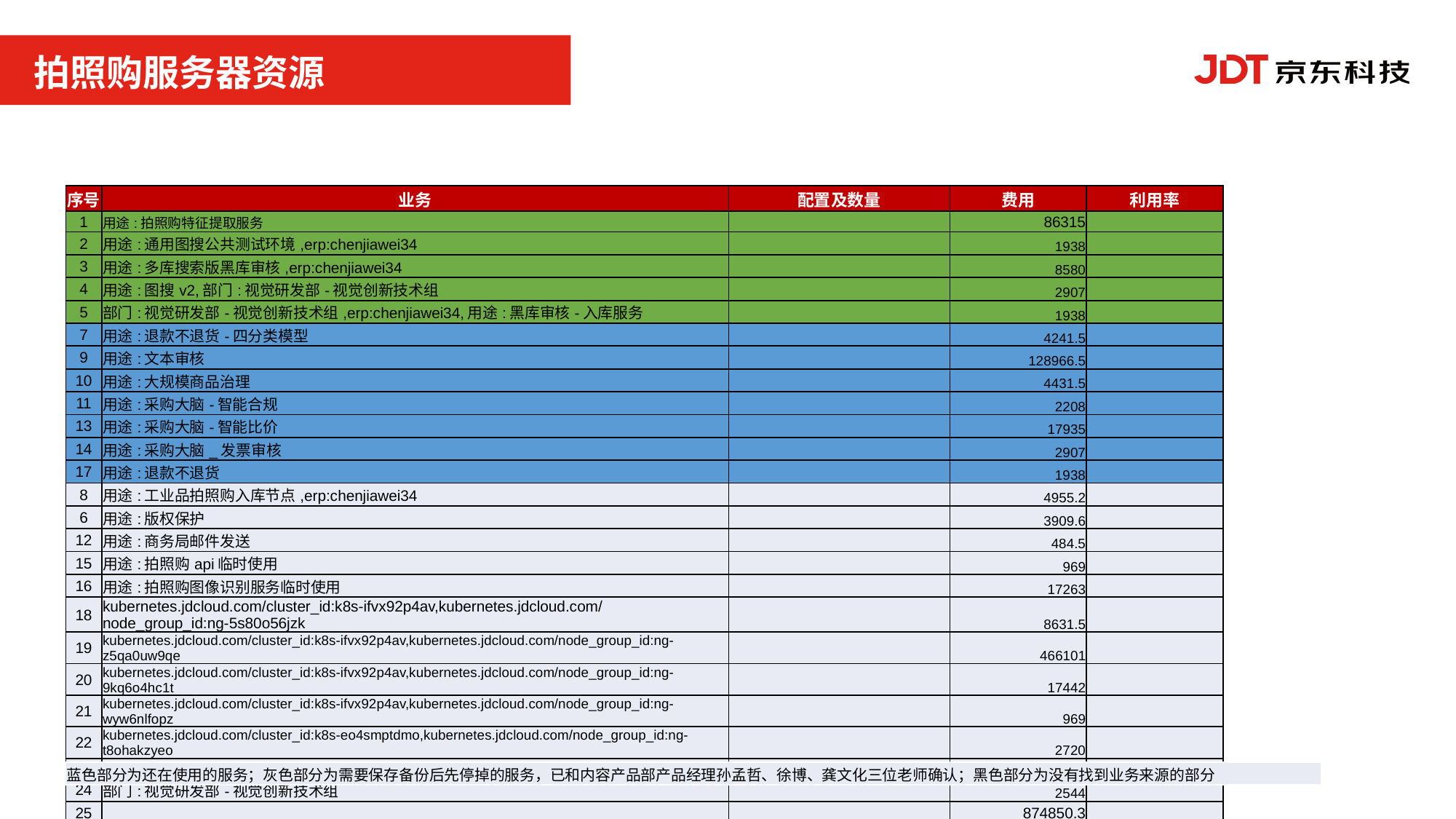

拍照购服务器资源
| 序号 | 业务 | 配置及数量 | 费用 | 利用率 |
| --- | --- | --- | --- | --- |
| 1 | 用途:拍照购特征提取服务 |  | 86315 |  |
| 2 | 用途:通用图搜公共测试环境,erp:chenjiawei34 |  | 1938 |  |
| 3 | 用途:多库搜索版黑库审核,erp:chenjiawei34 |  | 8580 |  |
| 4 | 用途:图搜v2,部门:视觉研发部-视觉创新技术组 |  | 2907 |  |
| 5 | 部门:视觉研发部-视觉创新技术组,erp:chenjiawei34,用途:黑库审核-入库服务 |  | 1938 |  |
| 7 | 用途:退款不退货-四分类模型 |  | 4241.5 |  |
| 9 | 用途:文本审核 |  | 128966.5 |  |
| 10 | 用途:大规模商品治理 |  | 4431.5 |  |
| 11 | 用途:采购大脑-智能合规 |  | 2208 |  |
| 13 | 用途:采购大脑-智能比价 |  | 17935 |  |
| 14 | 用途:采购大脑\_发票审核 |  | 2907 |  |
| 17 | 用途:退款不退货 |  | 1938 |  |
| 8 | 用途:工业品拍照购入库节点,erp:chenjiawei34 |  | 4955.2 |  |
| 6 | 用途:版权保护 |  | 3909.6 |  |
| 12 | 用途:商务局邮件发送 |  | 484.5 |  |
| 15 | 用途:拍照购api临时使用 |  | 969 |  |
| 16 | 用途:拍照购图像识别服务临时使用 |  | 17263 |  |
| 18 | kubernetes.jdcloud.com/cluster\_id:k8s-ifvx92p4av,kubernetes.jdcloud.com/node\_group\_id:ng-5s80o56jzk |  | 8631.5 |  |
| 19 | kubernetes.jdcloud.com/cluster\_id:k8s-ifvx92p4av,kubernetes.jdcloud.com/node\_group\_id:ng-z5qa0uw9qe |  | 466101 |  |
| 20 | kubernetes.jdcloud.com/cluster\_id:k8s-ifvx92p4av,kubernetes.jdcloud.com/node\_group\_id:ng-9kq6o4hc1t |  | 17442 |  |
| 21 | kubernetes.jdcloud.com/cluster\_id:k8s-ifvx92p4av,kubernetes.jdcloud.com/node\_group\_id:ng-wyw6nlfopz |  | 969 |  |
| 22 | kubernetes.jdcloud.com/cluster\_id:k8s-eo4smptdmo,kubernetes.jdcloud.com/node\_group\_id:ng-t8ohakzyeo |  | 2720 |  |
| 23 | -- |  | 84556 |  |
| 24 | 部门:视觉研发部-视觉创新技术组 |  | 2544 |  |
| 25 |  |  | 874850.3 |  |
| 蓝色部分为还在使用的服务；灰色部分为需要保存备份后先停掉的服务，已和内容产品部产品经理孙孟哲、徐博、龚文化三位老师确认；黑色部分为没有找到业务来源的部分 |
| --- |